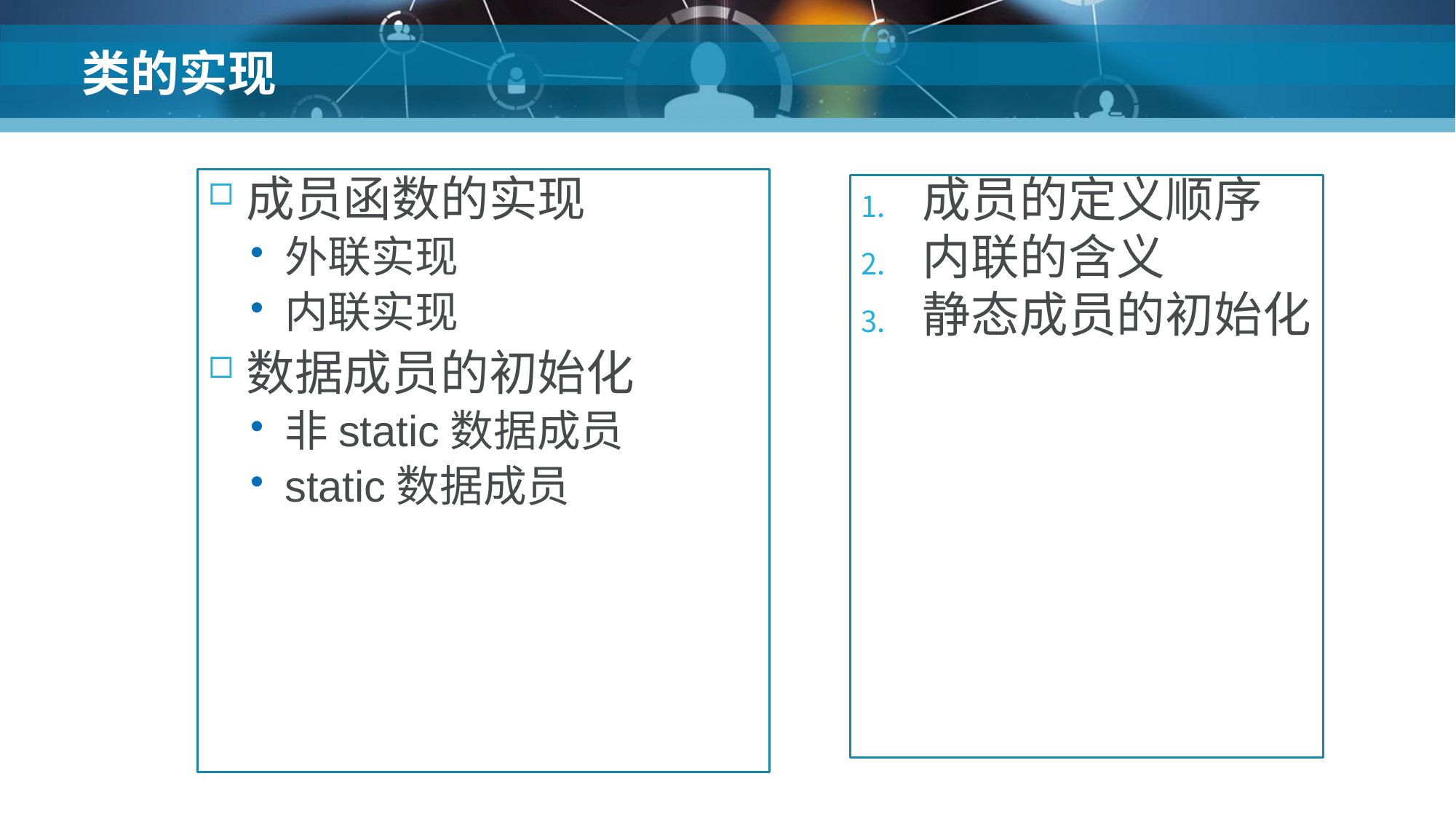

# 类的实现
成员函数的实现
外联实现
内联实现
数据成员的初始化
非static数据成员
static数据成员
成员的定义顺序
内联的含义
静态成员的初始化